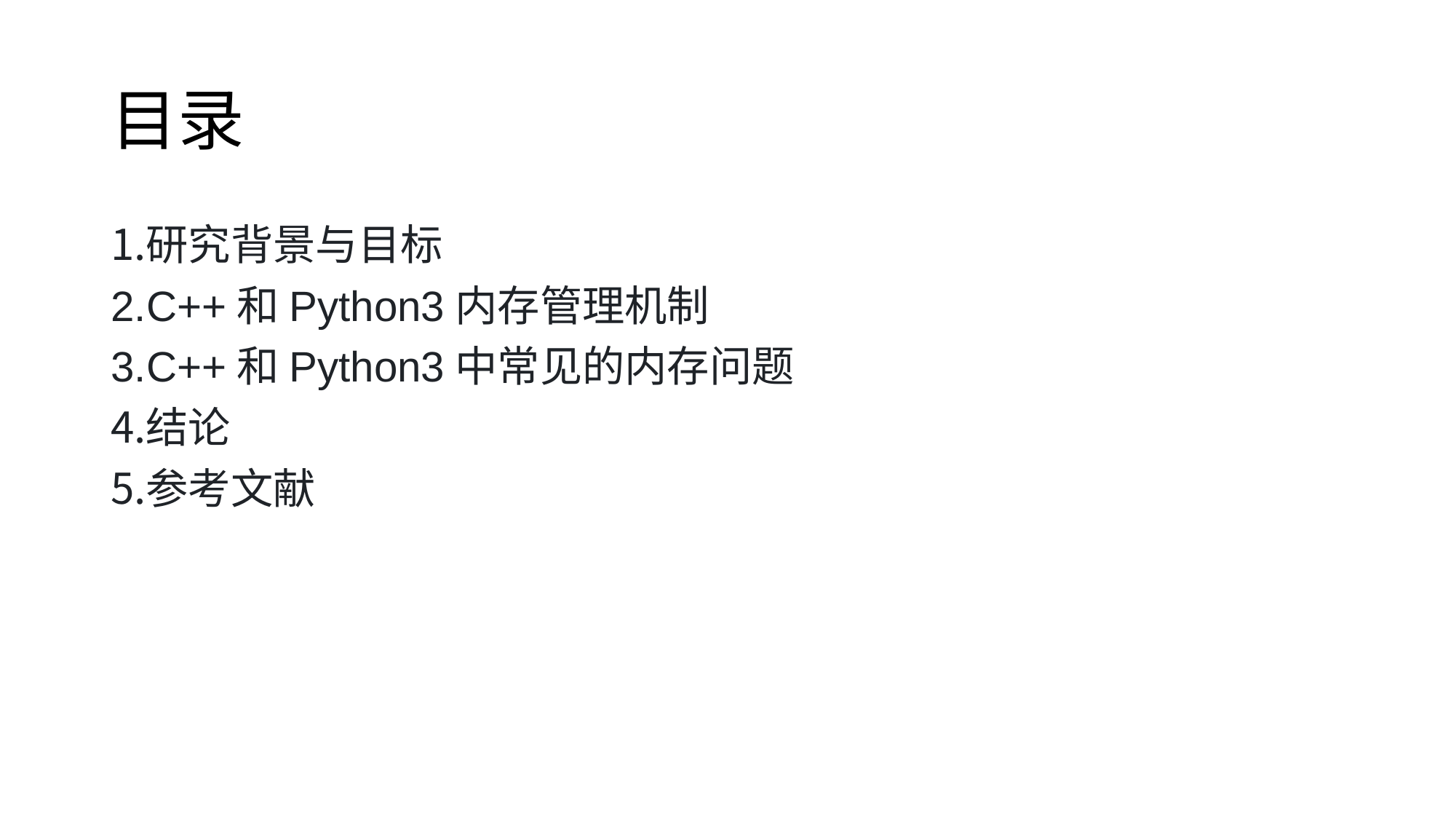

# 目录
研究背景与目标
C++和Python3内存管理机制
C++和Python3中常见的内存问题
结论
参考文献